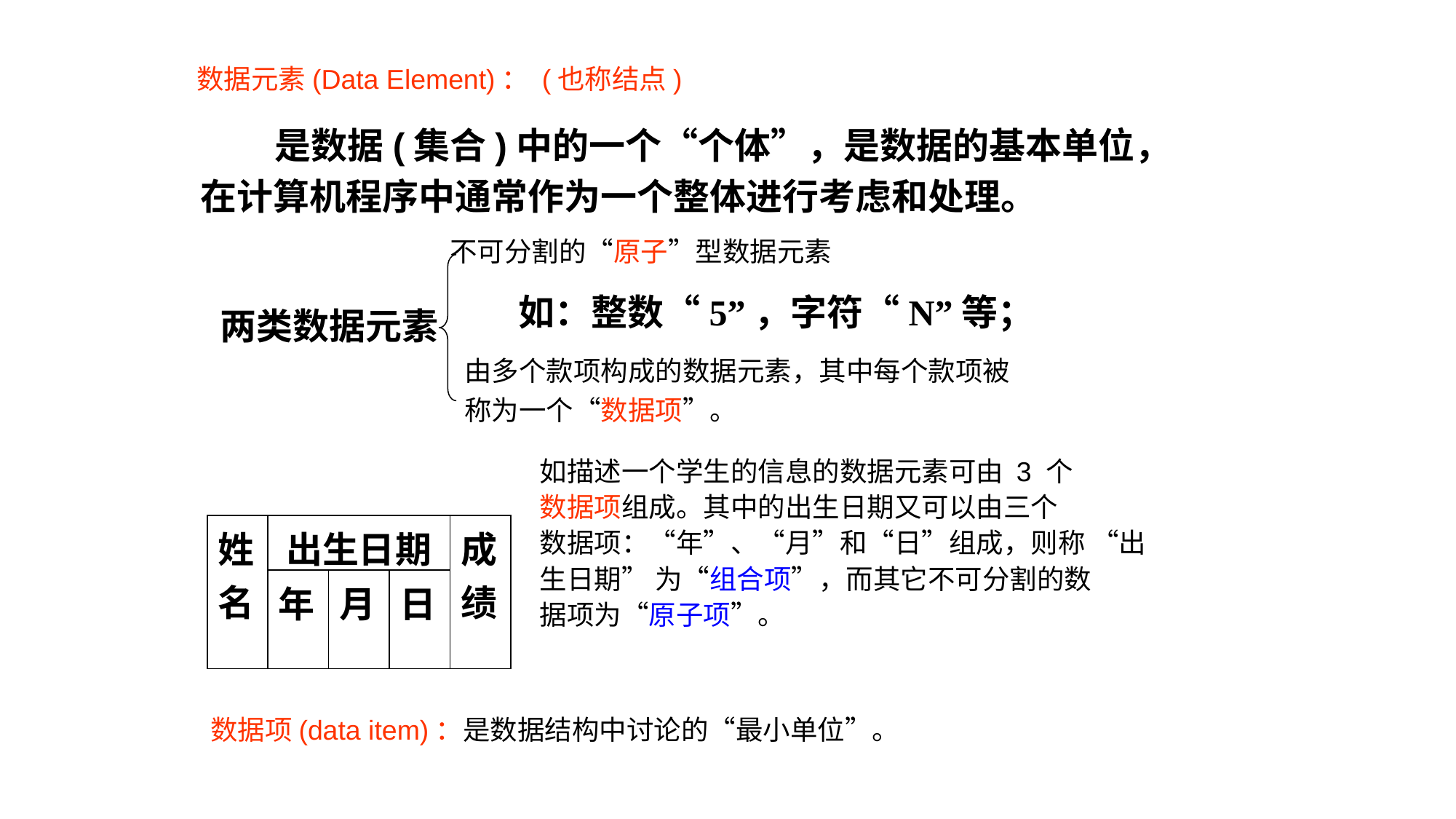

数据元素(Data Element)： (也称结点)
        是数据(集合)中的一个“个体”，是数据的基本单位，
在计算机程序中通常作为一个整体进行考虑和处理。
不可分割的“原子”型数据元素

如：整数“5”，字符“N”等；
两类数据元素

由多个款项构成的数据元素，其中每个款项被
称为一个“数据项”。
如描述一个学生的信息的数据元素可由 3 个
数据项组成。其中的出生日期又可以由三个
数据项：“年”、“月”和“日”组成，则称 “出
生日期” 为“组合项”，而其它不可分割的数
据项为“原子项”。
| 姓名 | 出生日期 |  |  | 成绩 |
| --- | --- | --- | --- | --- |
|  | 年 | 月 | 日 |  |
数据项(data item)：是数据结构中讨论的“最小单位”。